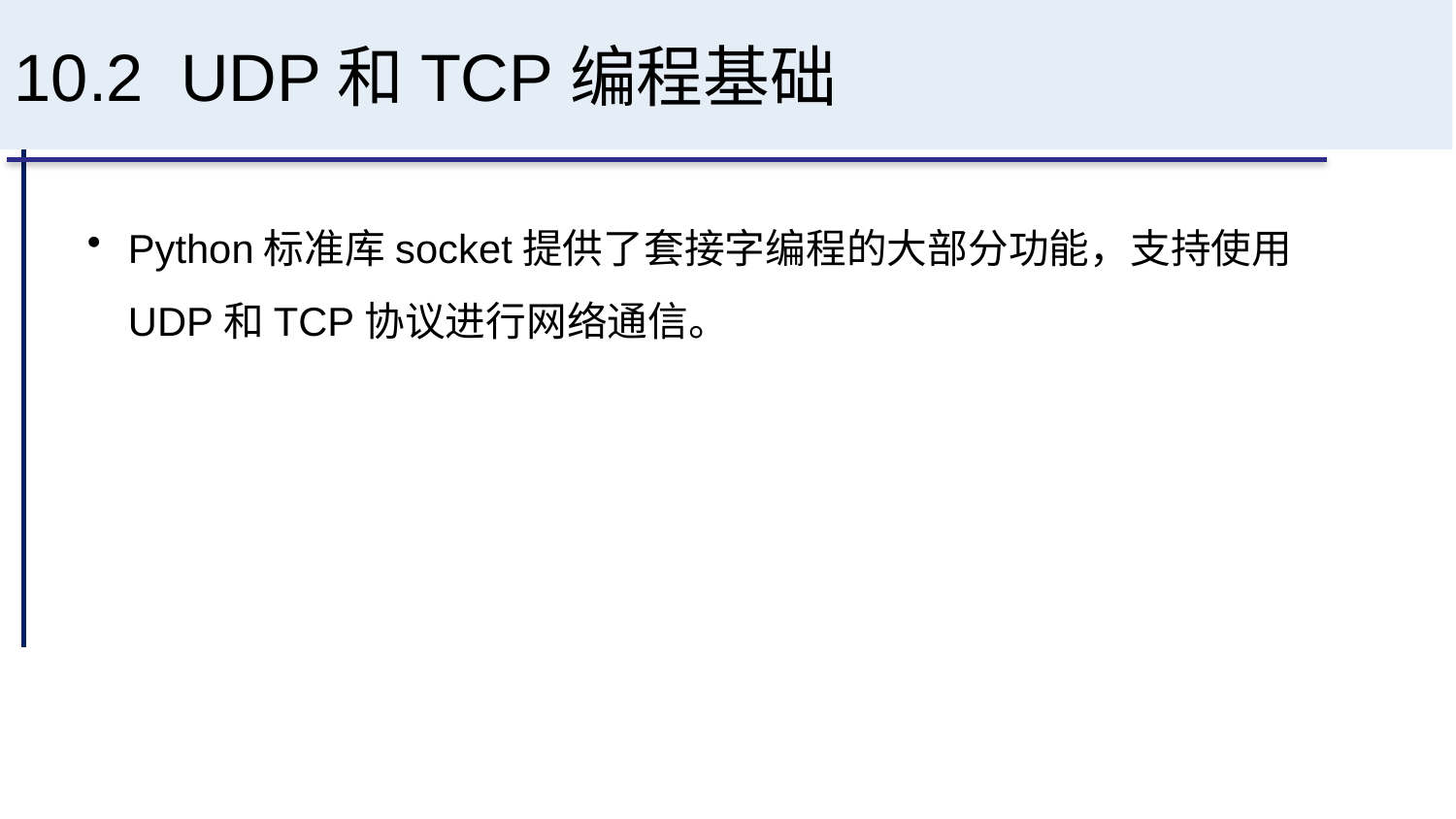

# 10.2  UDP和TCP编程基础
Python标准库socket提供了套接字编程的大部分功能，支持使用UDP和TCP协议进行网络通信。